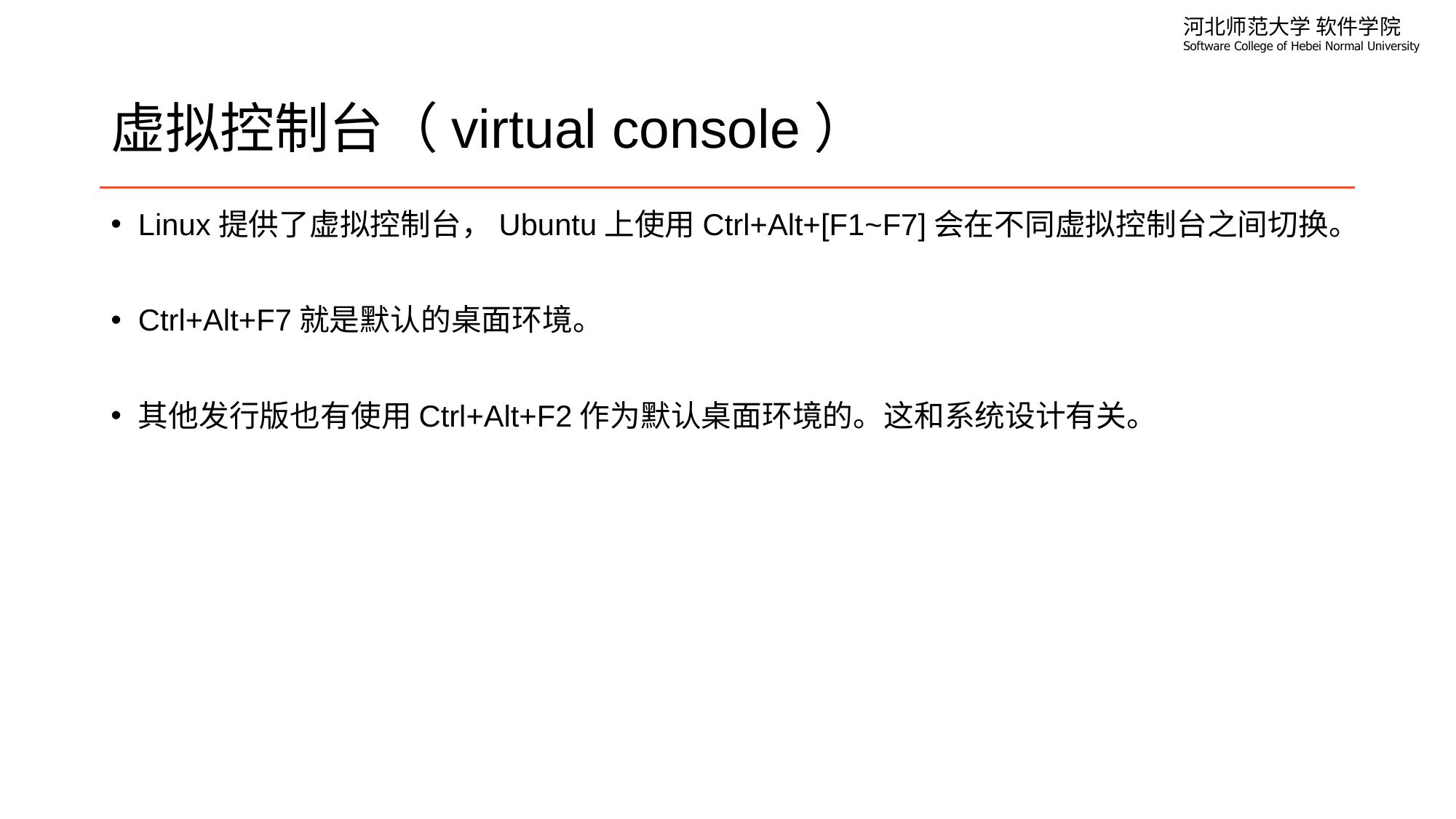

# 虚拟控制台（virtual console）
Linux提供了虚拟控制台，Ubuntu上使用Ctrl+Alt+[F1~F7]会在不同虚拟控制台之间切换。

Ctrl+Alt+F7就是默认的桌面环境。

其他发行版也有使用Ctrl+Alt+F2作为默认桌面环境的。这和系统设计有关。